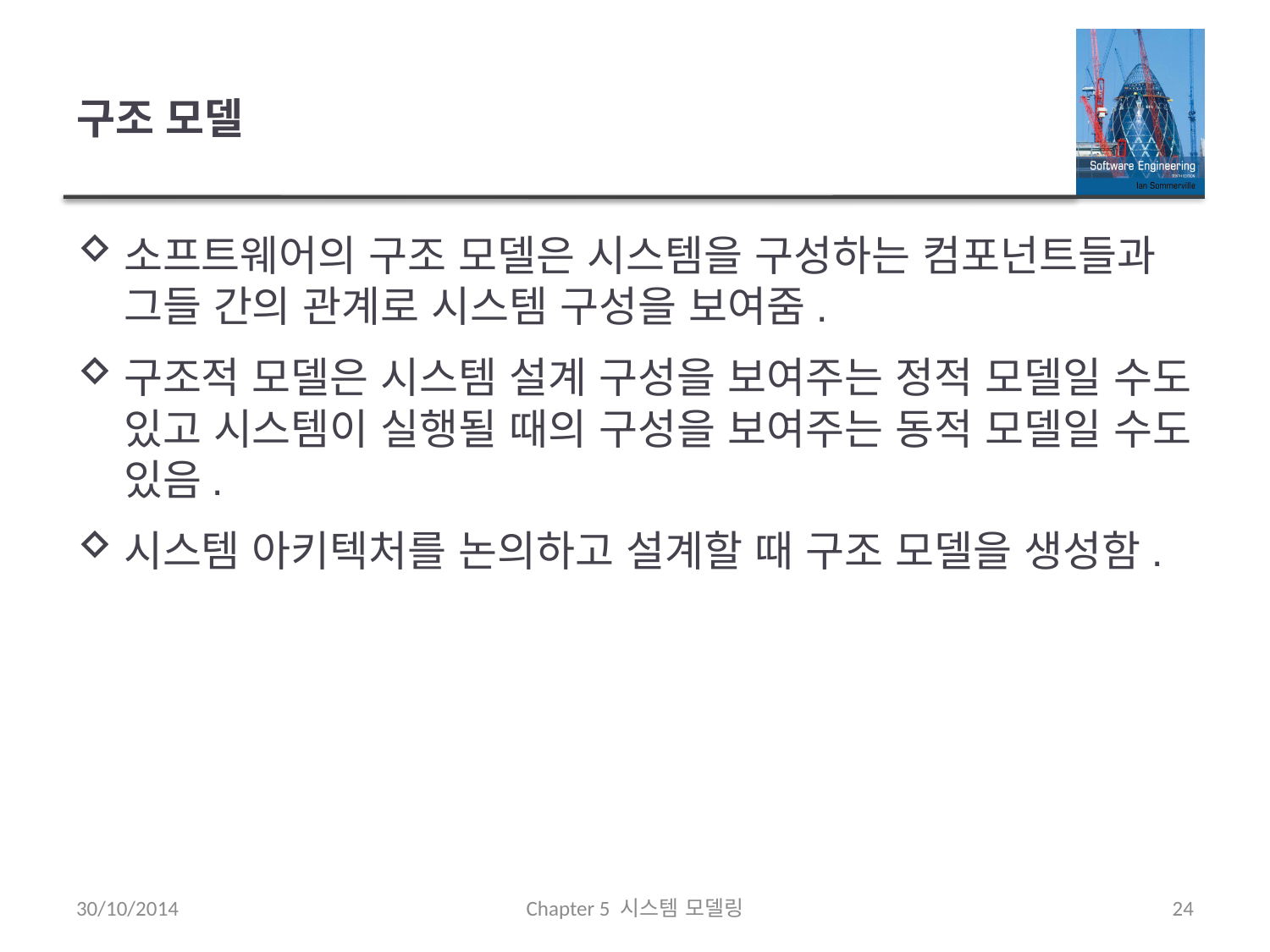

# 구조 모델
소프트웨어의 구조 모델은 시스템을 구성하는 컴포넌트들과 그들 간의 관계로 시스템 구성을 보여줌.
구조적 모델은 시스템 설계 구성을 보여주는 정적 모델일 수도 있고 시스템이 실행될 때의 구성을 보여주는 동적 모델일 수도 있음.
시스템 아키텍처를 논의하고 설계할 때 구조 모델을 생성함.
30/10/2014
Chapter 5 시스템 모델링
24